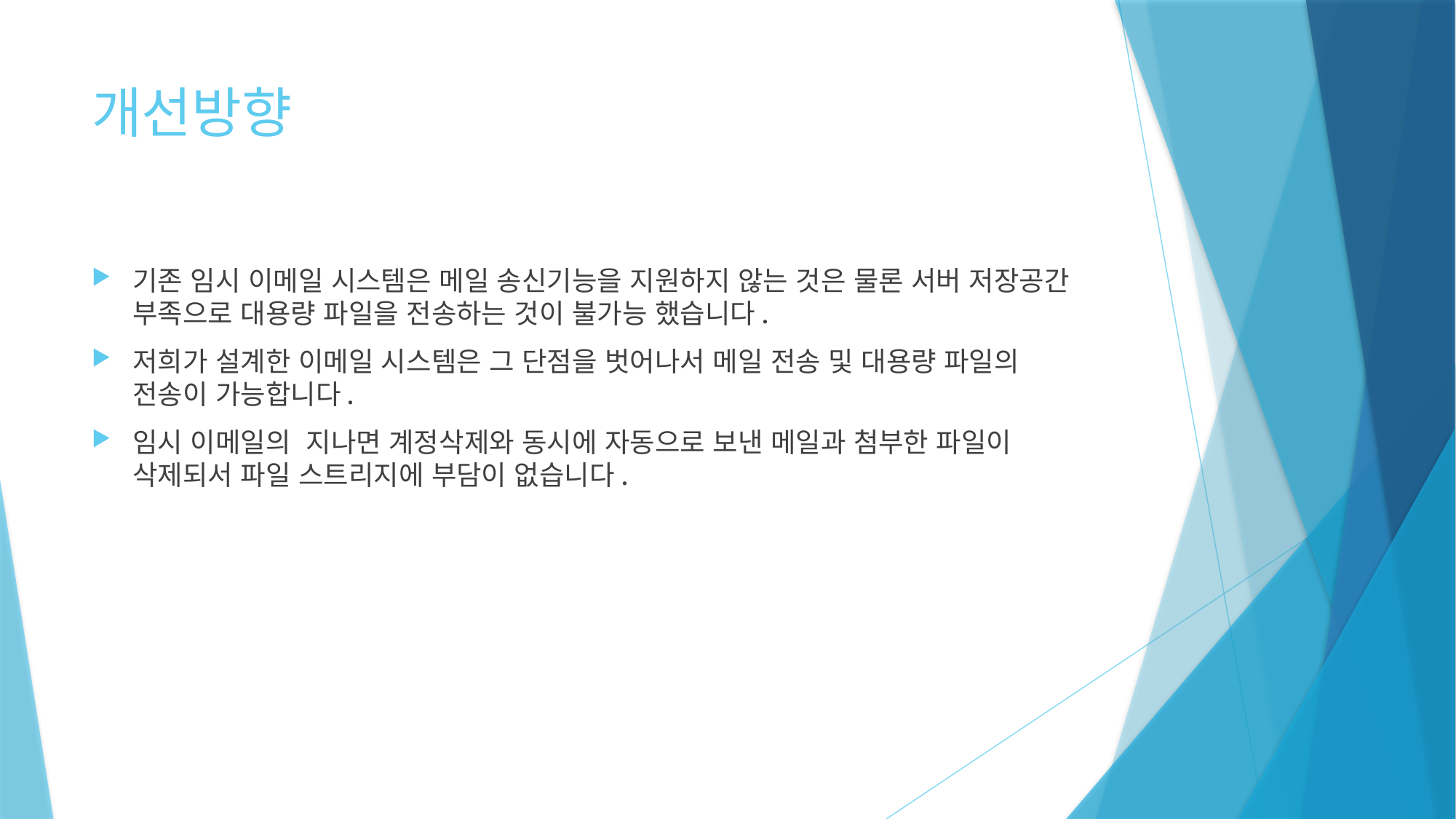

# 개선방향
기존 임시 이메일 시스템은 메일 송신기능을 지원하지 않는 것은 물론 서버 저장공간 부족으로 대용량 파일을 전송하는 것이 불가능 했습니다.
저희가 설계한 이메일 시스템은 그 단점을 벗어나서 메일 전송 및 대용량 파일의 전송이 가능합니다.
임시 이메일의  지나면 계정삭제와 동시에 자동으로 보낸 메일과 첨부한 파일이 삭제되서 파일 스트리지에 부담이 없습니다.